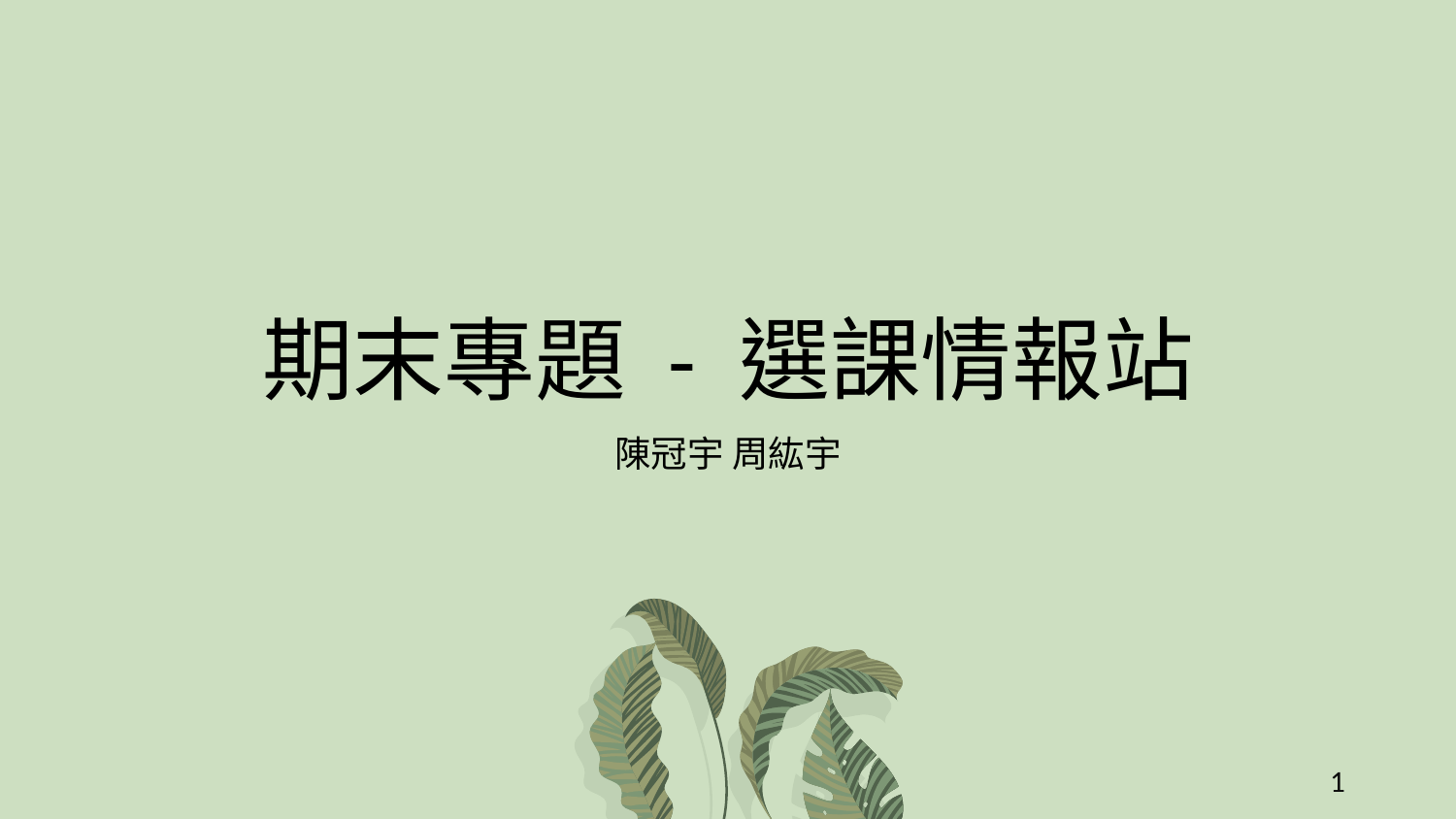

# 期末專題 - 選課情報站
陳冠宇 周紘宇
1